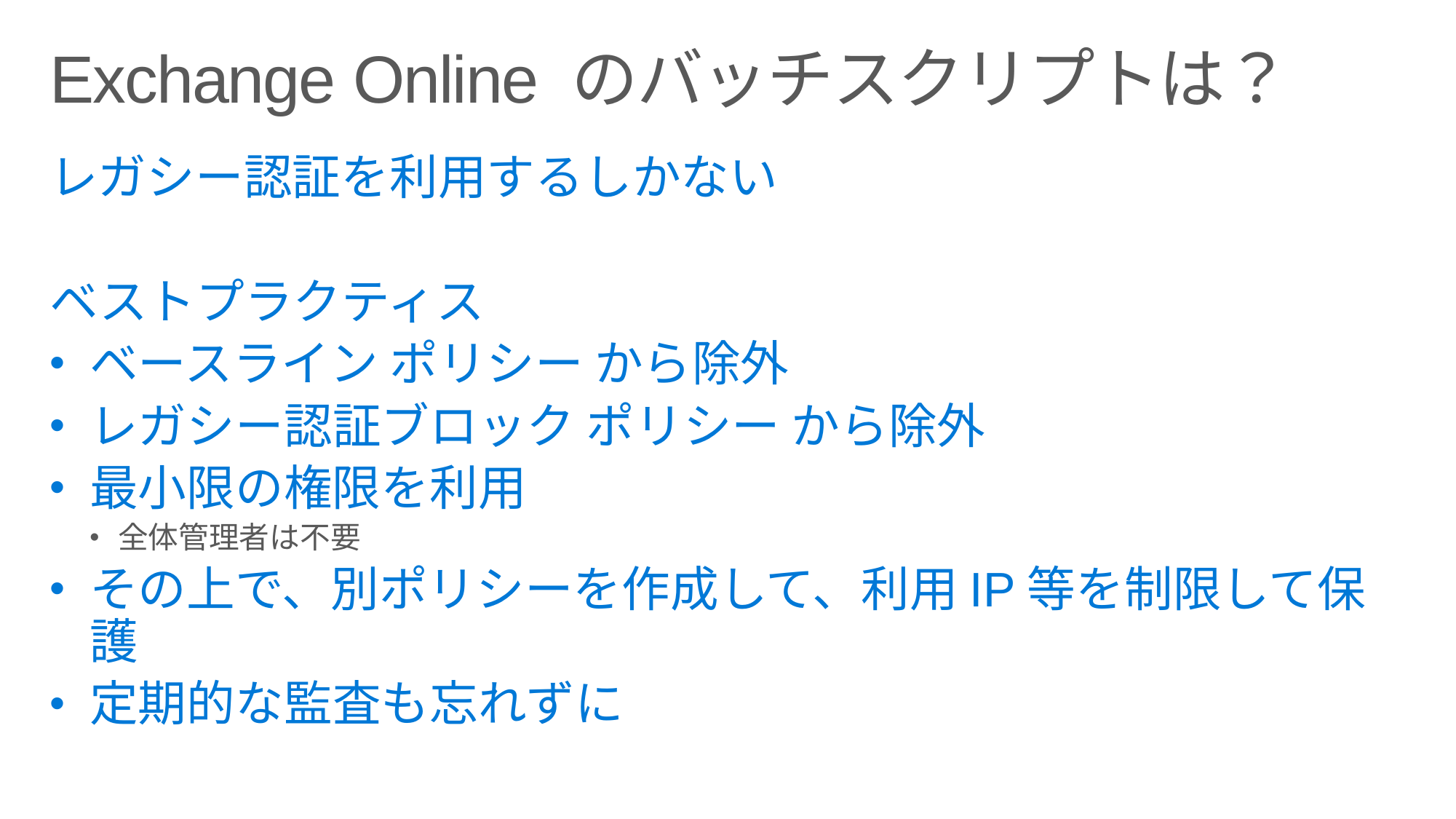

# Exchange Online のバッチスクリプトは？
レガシー認証を利用するしかない

ベストプラクティス
ベースライン ポリシー から除外
レガシー認証ブロック ポリシー から除外
最小限の権限を利用
全体管理者は不要
その上で、別ポリシーを作成して、利用IP等を制限して保護
定期的な監査も忘れずに